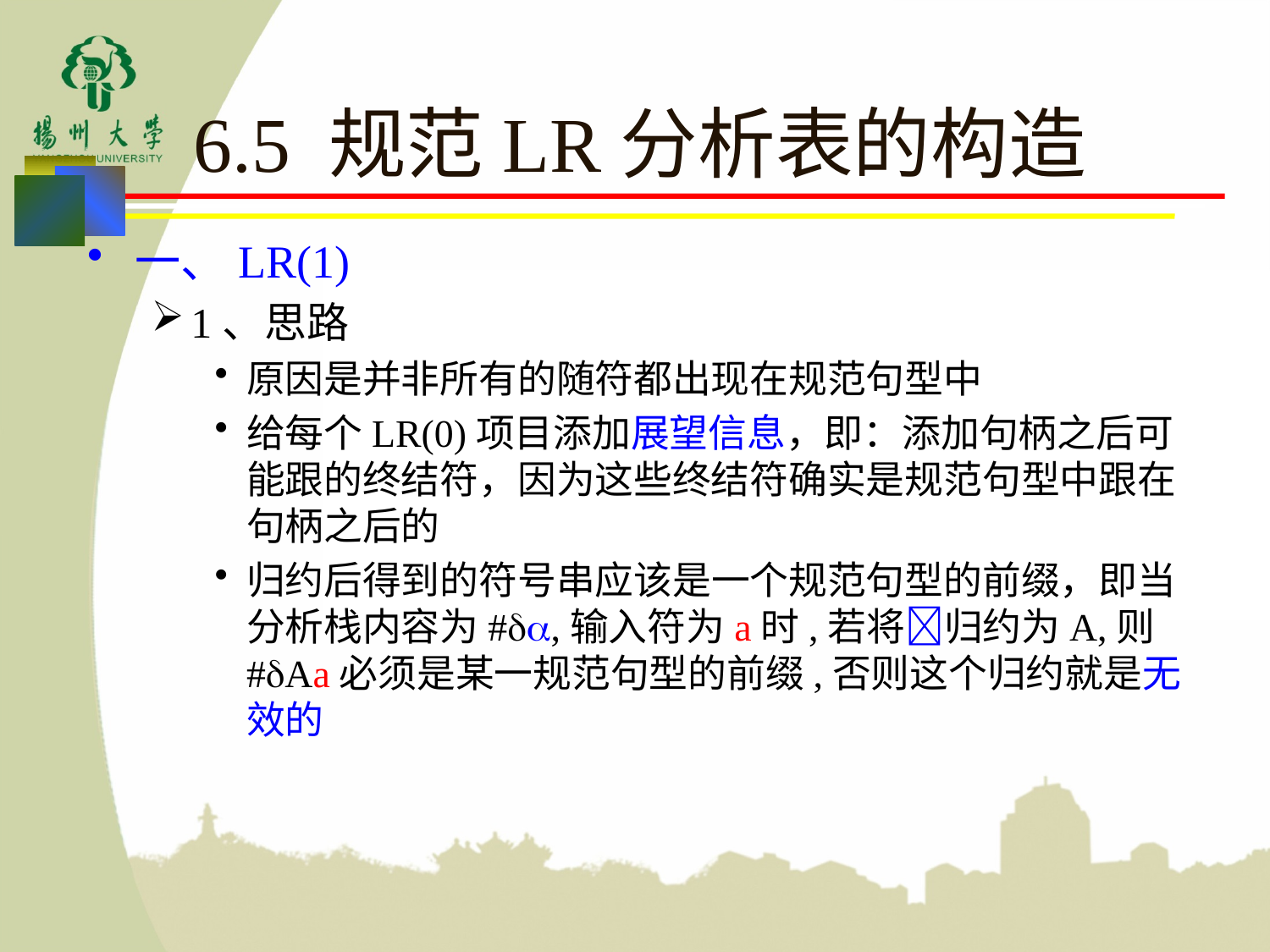

# 6.5 规范LR分析表的构造
一、LR(1)
1、思路
原因是并非所有的随符都出现在规范句型中
给每个LR(0)项目添加展望信息，即：添加句柄之后可能跟的终结符，因为这些终结符确实是规范句型中跟在句柄之后的
归约后得到的符号串应该是一个规范句型的前缀，即当分析栈内容为#δα,输入符为a时,若将α归约为A,则#δAa必须是某一规范句型的前缀,否则这个归约就是无效的

79